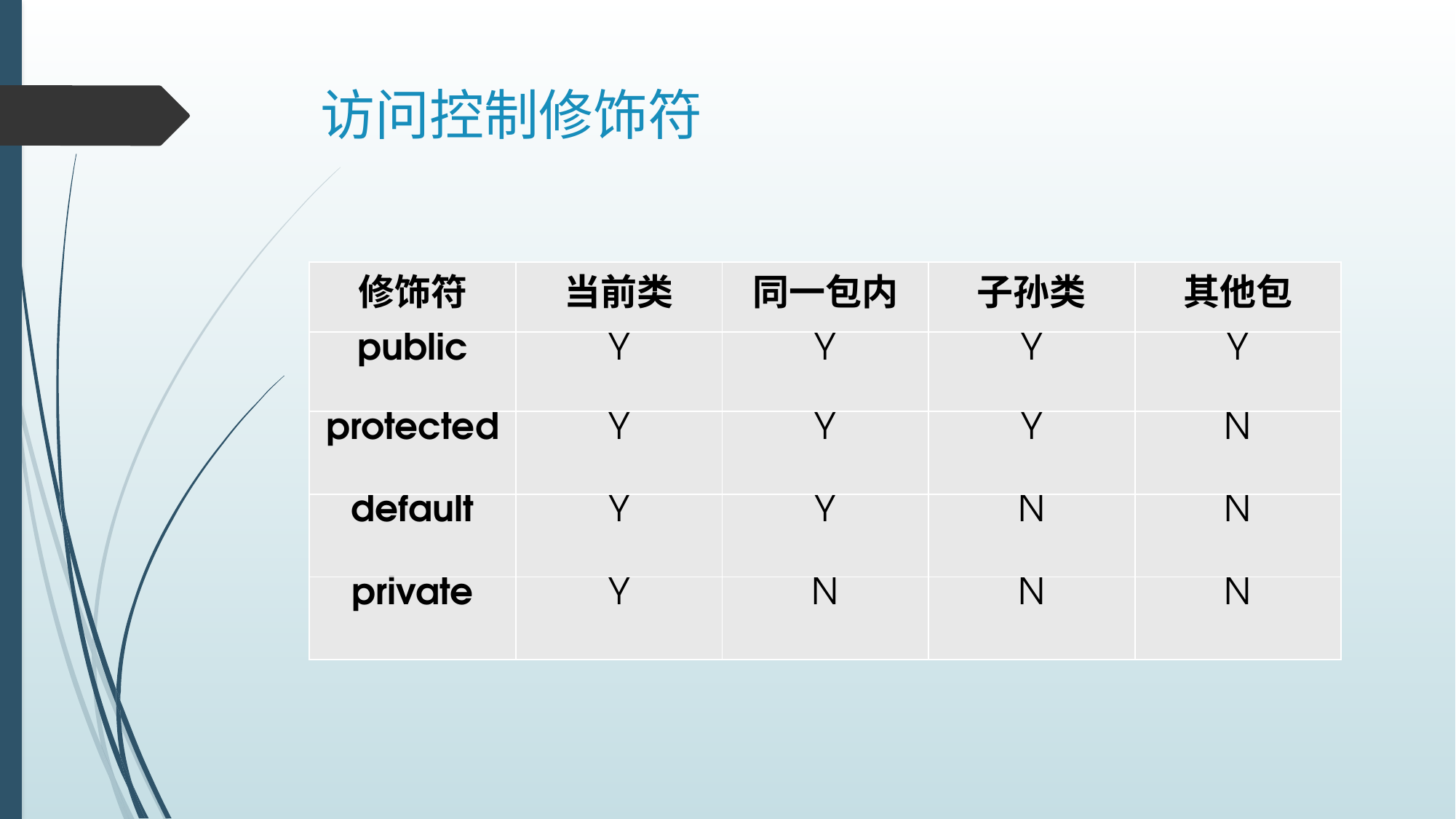

# 访问控制修饰符
| 修饰符 | 当前类 | 同一包内 | 子孙类 | 其他包 |
| --- | --- | --- | --- | --- |
| public | Y | Y | Y | Y |
| protected | Y | Y | Y | N |
| default | Y | Y | N | N |
| private | Y | N | N | N |